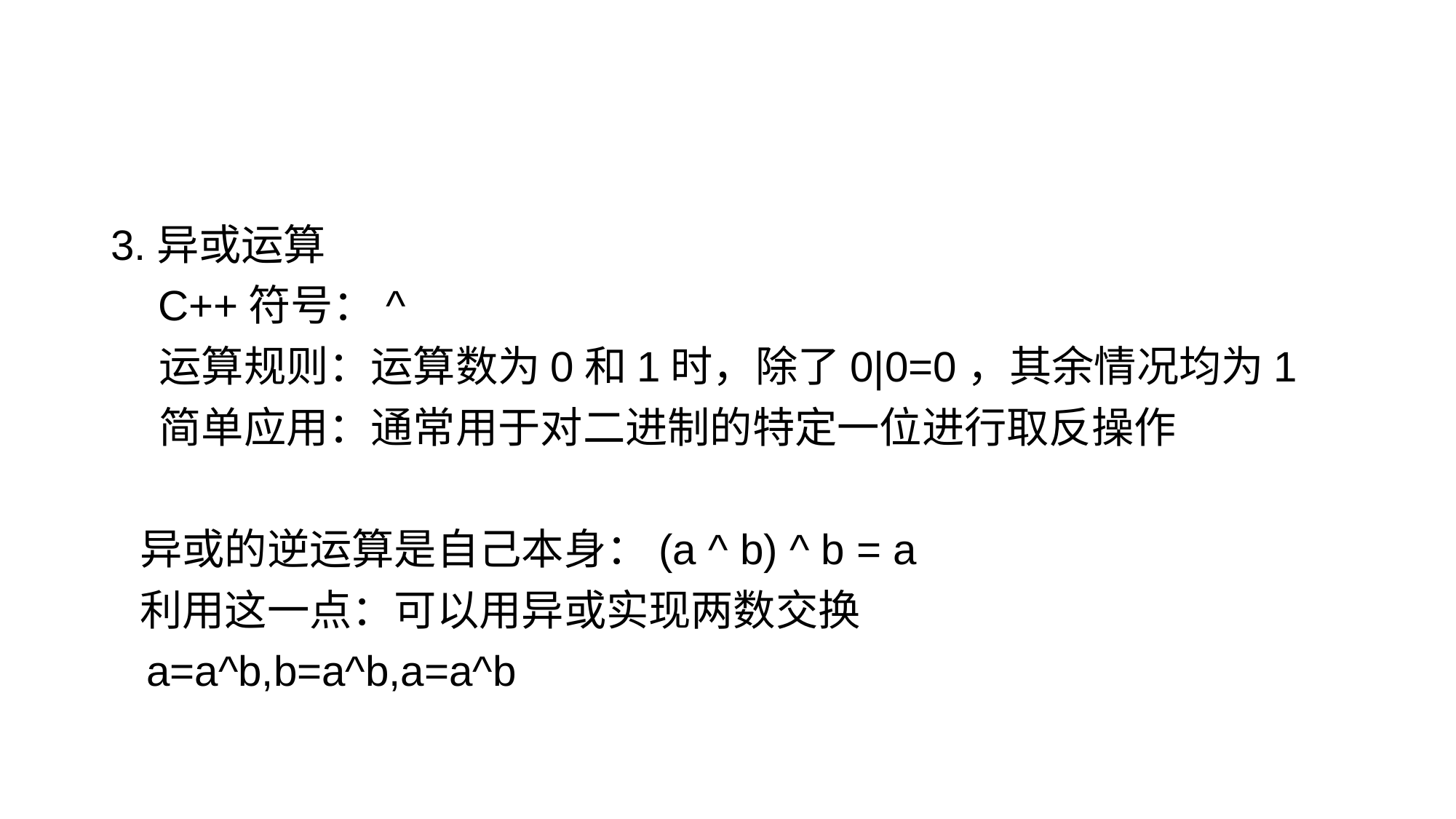

#
3.异或运算
    C++符号：^
    运算规则：运算数为0和1时，除了0|0=0，其余情况均为1
    简单应用：通常用于对二进制的特定一位进行取反操作

  异或的逆运算是自己本身：(a ^ b) ^ b = a
  利用这一点：可以用异或实现两数交换
   a=a^b,b=a^b,a=a^b